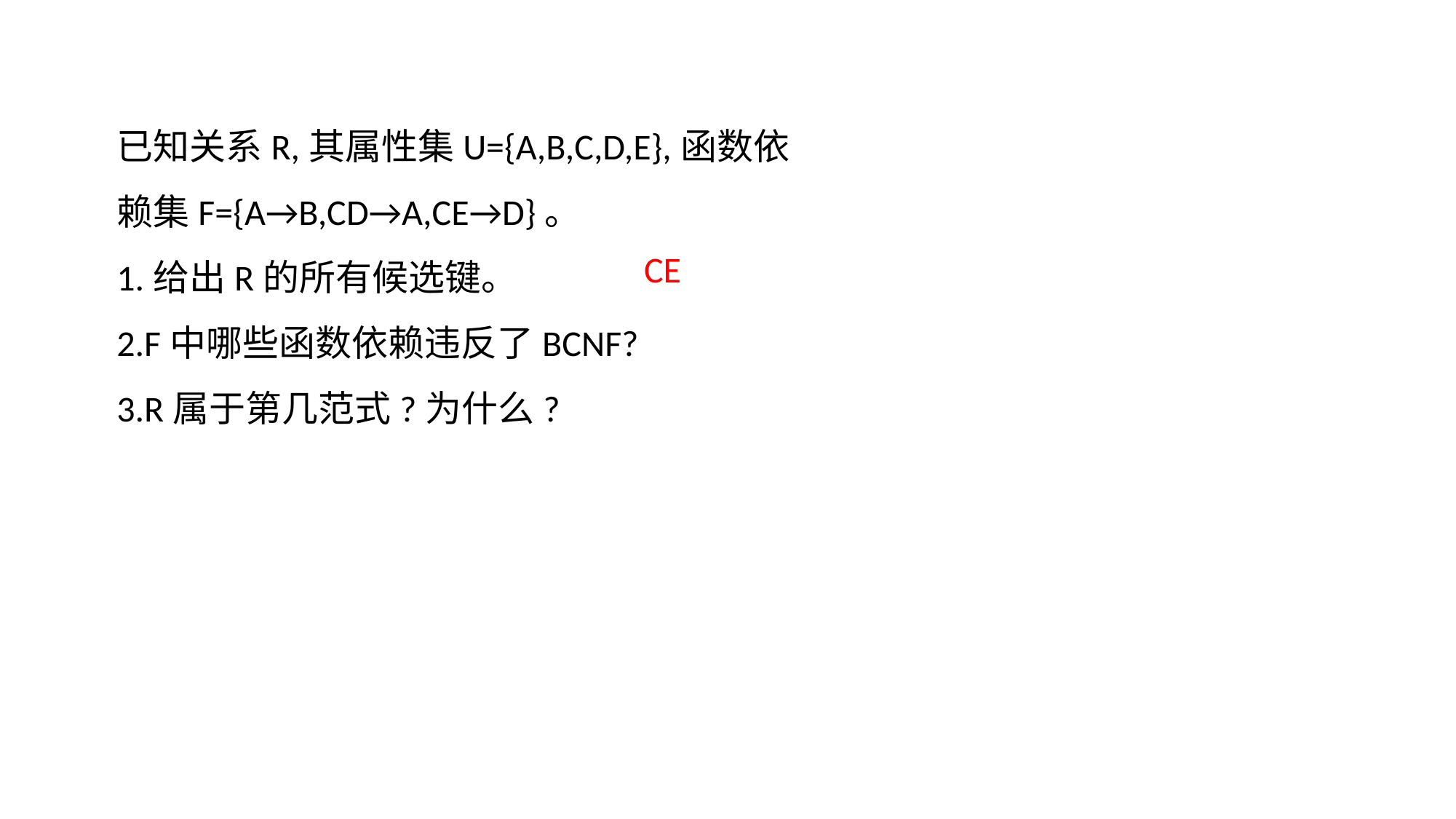

已知关系R,其属性集U={A,B,C,D,E},函数依赖集F={A→B,CD→A,CE→D}。
1.给出R的所有候选键。
2.F中哪些函数依赖违反了BCNF?
3.R属于第几范式?为什么?

CE